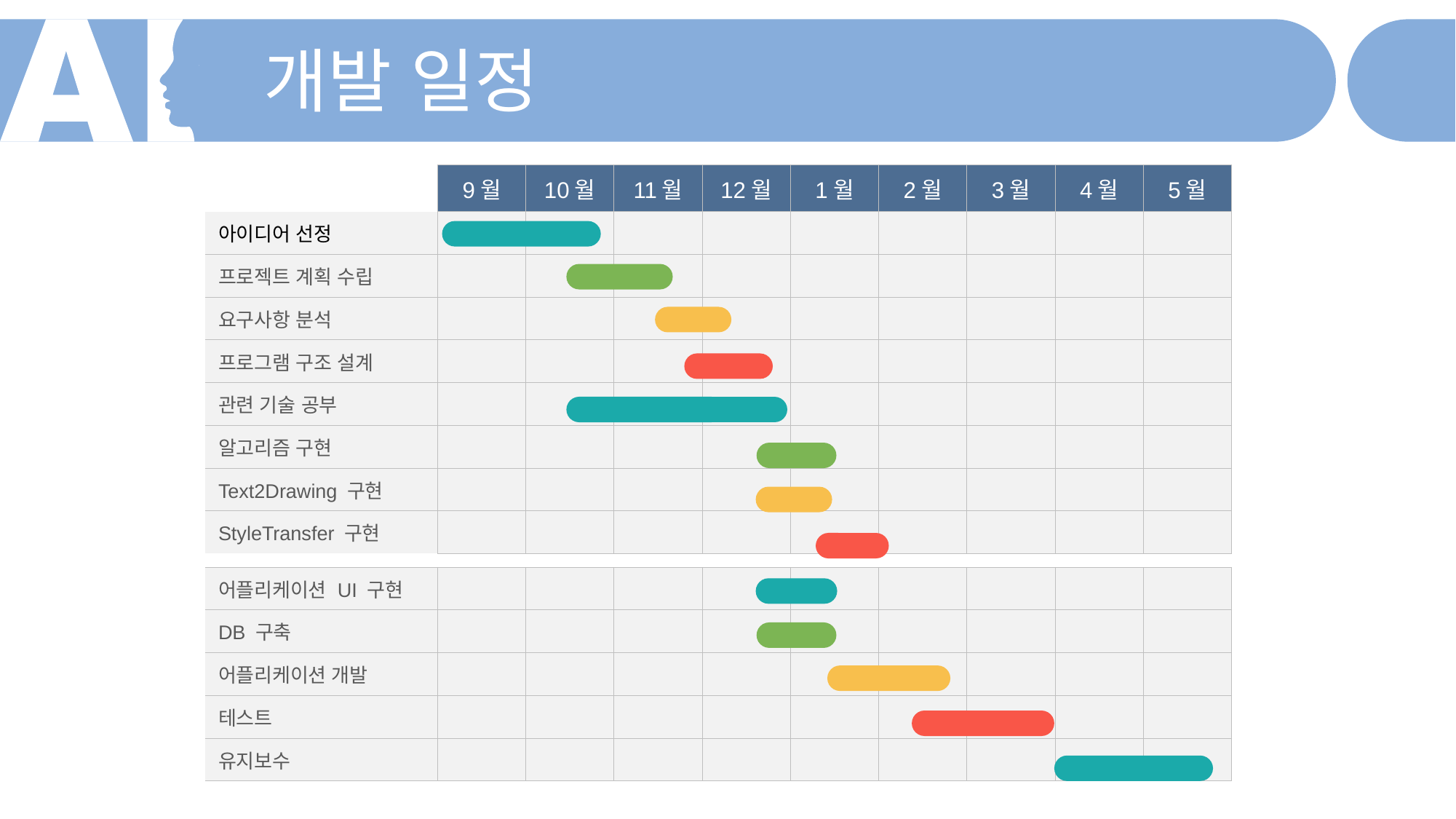

개발 일정
|  | 9월 | 10월 | 11월 | 12월 | 1월 | 2월 | 3월 | 4월 | 5월 |
| --- | --- | --- | --- | --- | --- | --- | --- | --- | --- |
| 아이디어 선정 |  |  |  |  |  |  |  |  |  |
| 프로젝트 계획 수립 |  |  |  |  |  |  |  |  |  |
| 요구사항 분석 |  |  |  |  |  |  |  |  |  |
| 프로그램 구조 설계 |  |  |  |  |  |  |  |  |  |
| 관련 기술 공부 |  |  |  |  |  |  |  |  |  |
| 알고리즘 구현 |  |  |  |  |  |  |  |  |  |
| Text2Drawing 구현 |  |  |  |  |  |  |  |  |  |
| StyleTransfer 구현 |  |  |  |  |  |  |  |  |  |

| 어플리케이션 UI 구현 |  |  |  |  |  |  |  |  |  |
| --- | --- | --- | --- | --- | --- | --- | --- | --- | --- |
| DB 구축 |  |  |  |  |  |  |  |  |  |
| 어플리케이션 개발 |  |  |  |  |  |  |  |  |  |
| 테스트 |  |  |  |  |  |  |  |  |  |
| 유지보수 |  |  |  |  |  |  |  |  |  |